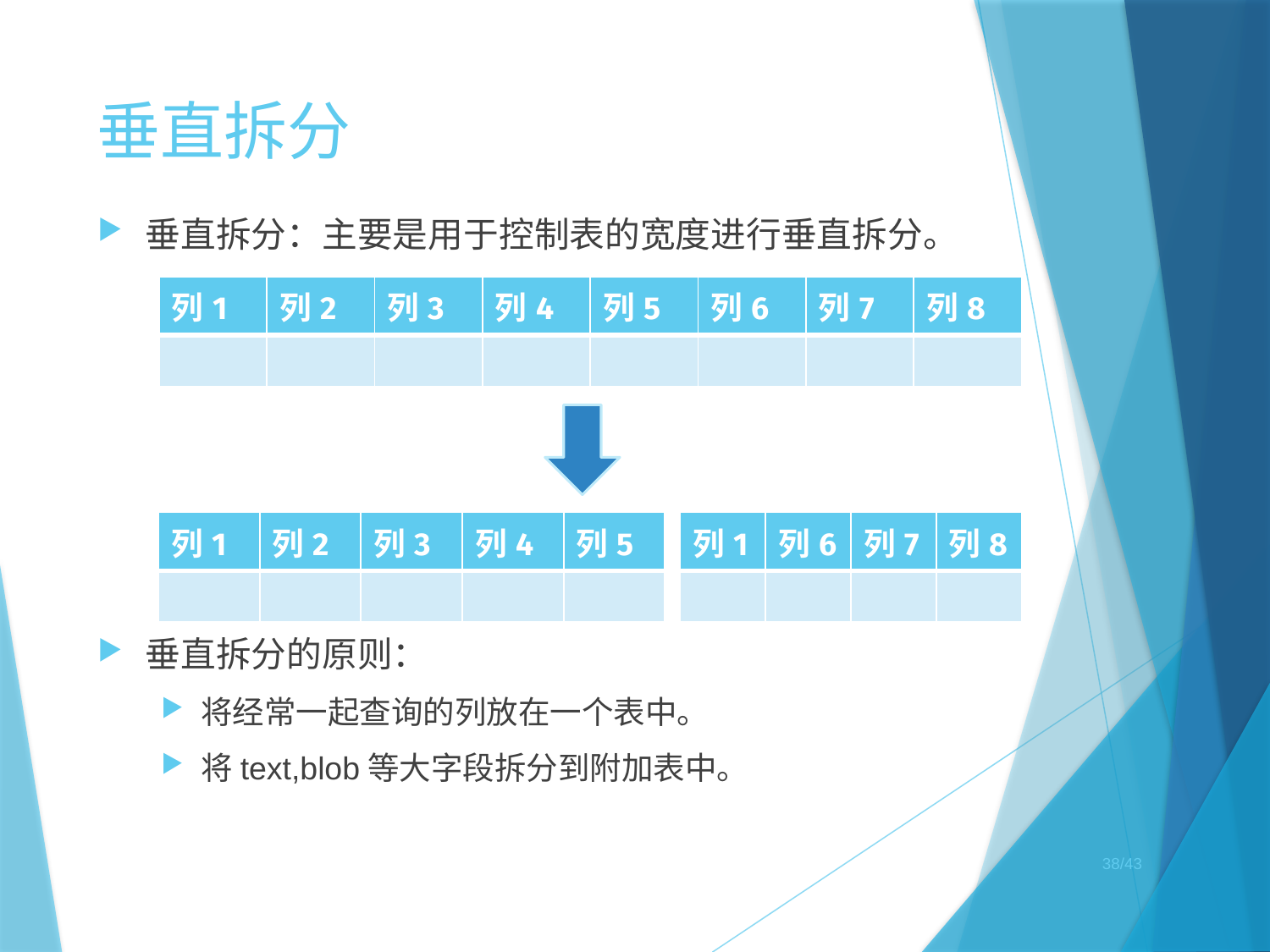

# 垂直拆分
垂直拆分：主要是用于控制表的宽度进行垂直拆分。

垂直拆分的原则：
将经常一起查询的列放在一个表中。
将text,blob等大字段拆分到附加表中。

| 列1 | 列2 | 列3 | 列4 | 列5 | 列6 | 列7 | 列8 |
| --- | --- | --- | --- | --- | --- | --- | --- |
|  |  |  |  |  |  |  |  |

| 列1 | 列2 | 列3 | 列4 | 列5 |
| --- | --- | --- | --- | --- |
|  |  |  |  |  |
| 列1 | 列6 | 列7 | 列8 |
| --- | --- | --- | --- |
|  |  |  |  |
38/43